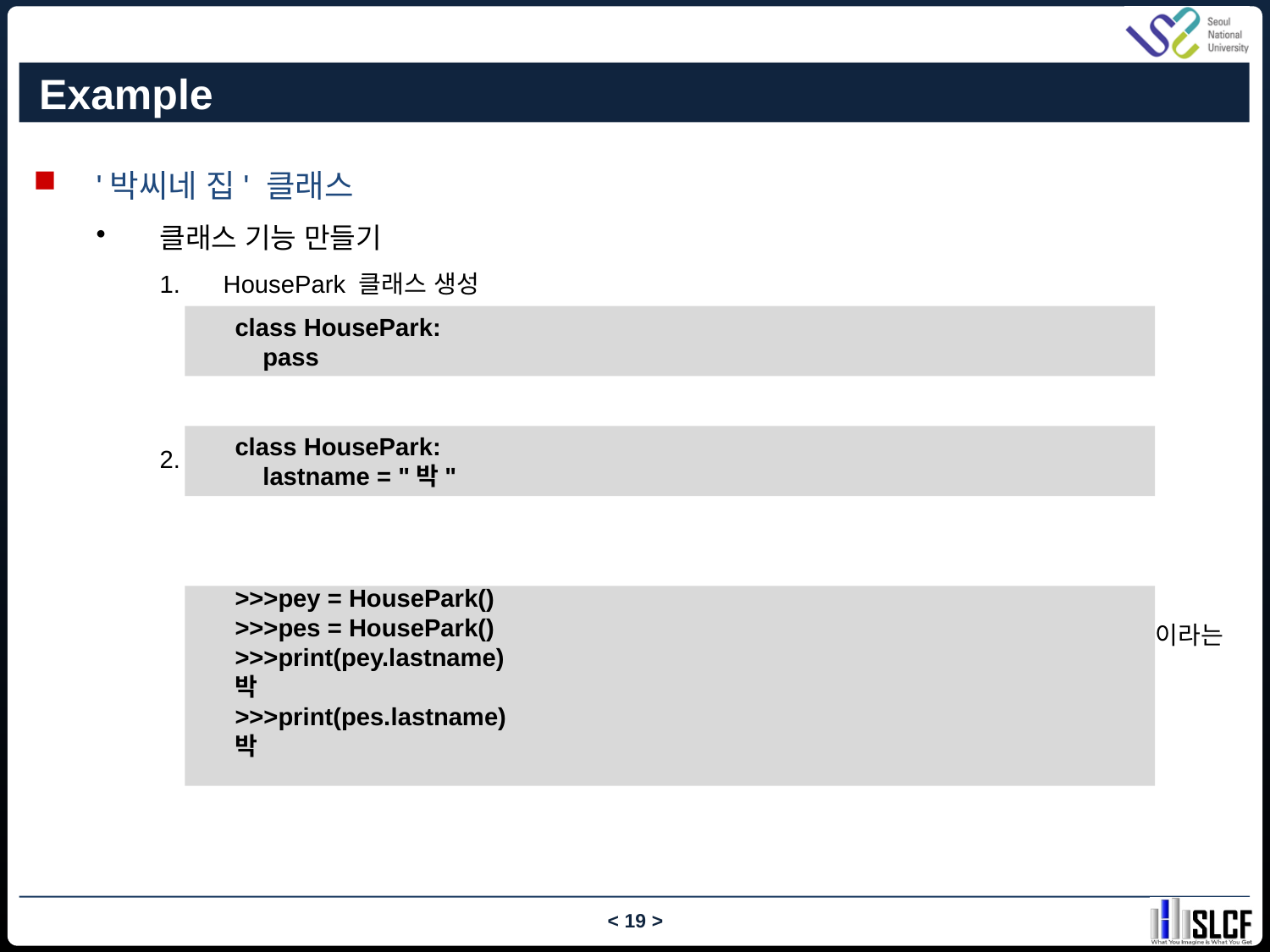

# Example
'박씨네 집' 클래스
클래스 기능 만들기
HousePark 클래스 생성

pey.lastname 변수는 '박'이라는 성이 들어 있음

클래스 변수 lastname은 HousePark 클래스에 의해 생성된 모든 인스턴스에 '박'이라는 값을 갖게 됨

class HousePark:
    pass
class HousePark:
    lastname = "박"
>>>pey = HousePark()
>>>pes = HousePark()
>>>print(pey.lastname)
박
>>>print(pes.lastname)
박